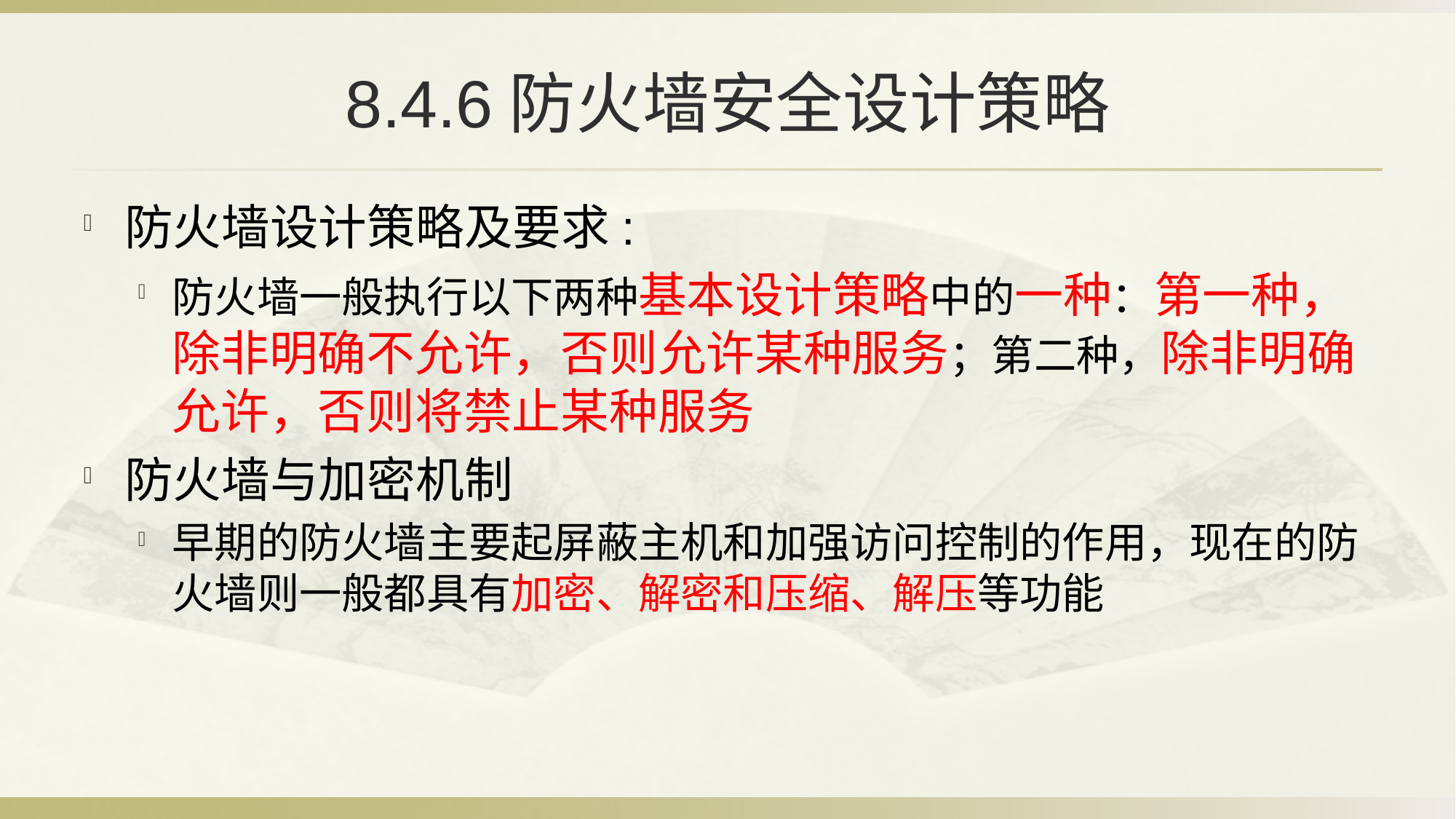

# 8.4.6防火墙安全设计策略
防火墙设计策略及要求:
防火墙一般执行以下两种基本设计策略中的一种：第一种，除非明确不允许，否则允许某种服务；第二种，除非明确允许，否则将禁止某种服务
防火墙与加密机制
早期的防火墙主要起屏蔽主机和加强访问控制的作用，现在的防火墙则一般都具有加密、解密和压缩、解压等功能